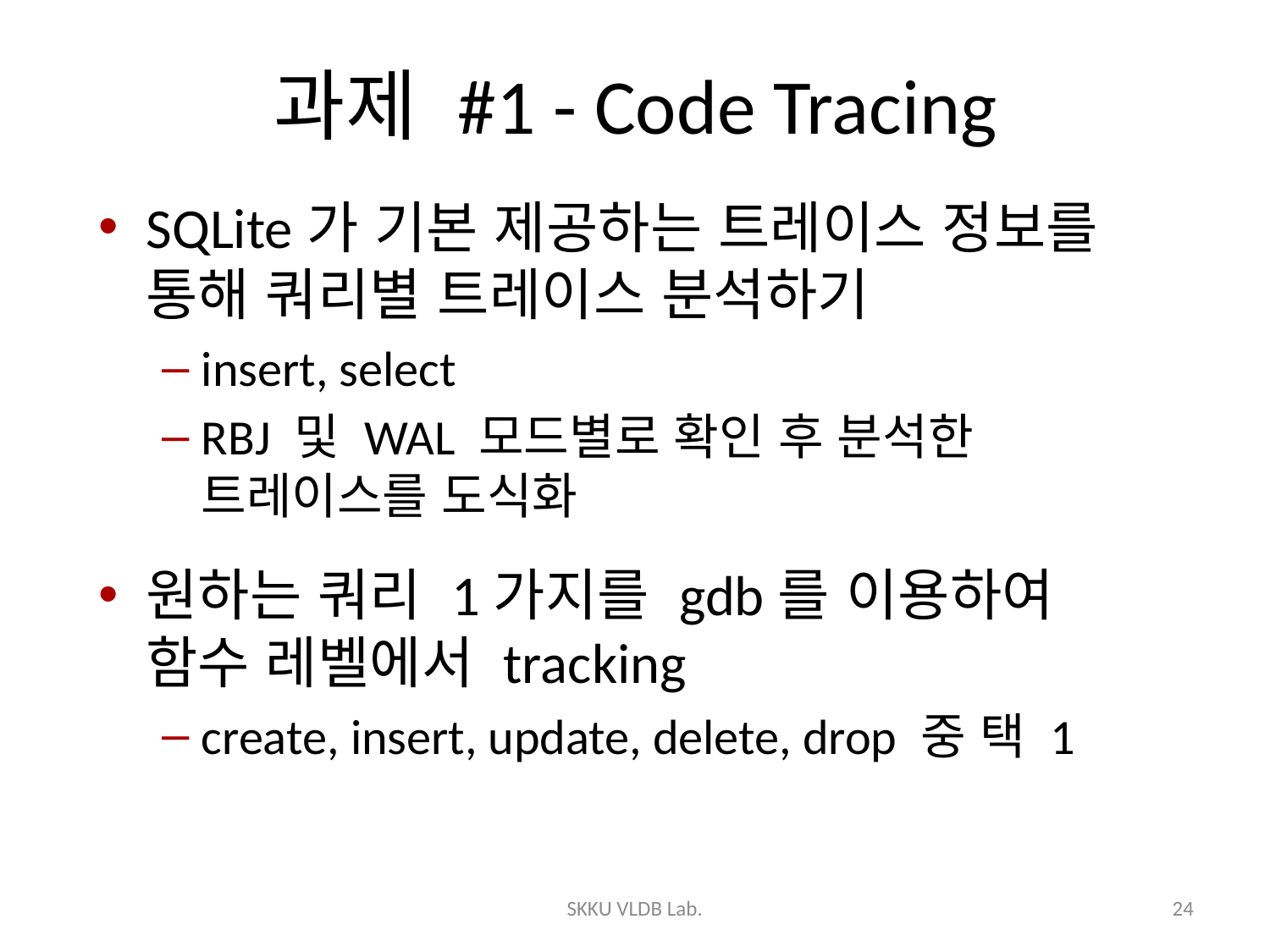

# 과제 #1 - Code Tracing
SQLite가 기본 제공하는 트레이스 정보를 통해 쿼리별 트레이스 분석하기
insert, select
RBJ 및 WAL 모드별로 확인 후 분석한 트레이스를 도식화
원하는 쿼리 1가지를 gdb를 이용하여 함수 레벨에서 tracking
create, insert, update, delete, drop 중 택 1
SKKU VLDB Lab.
24